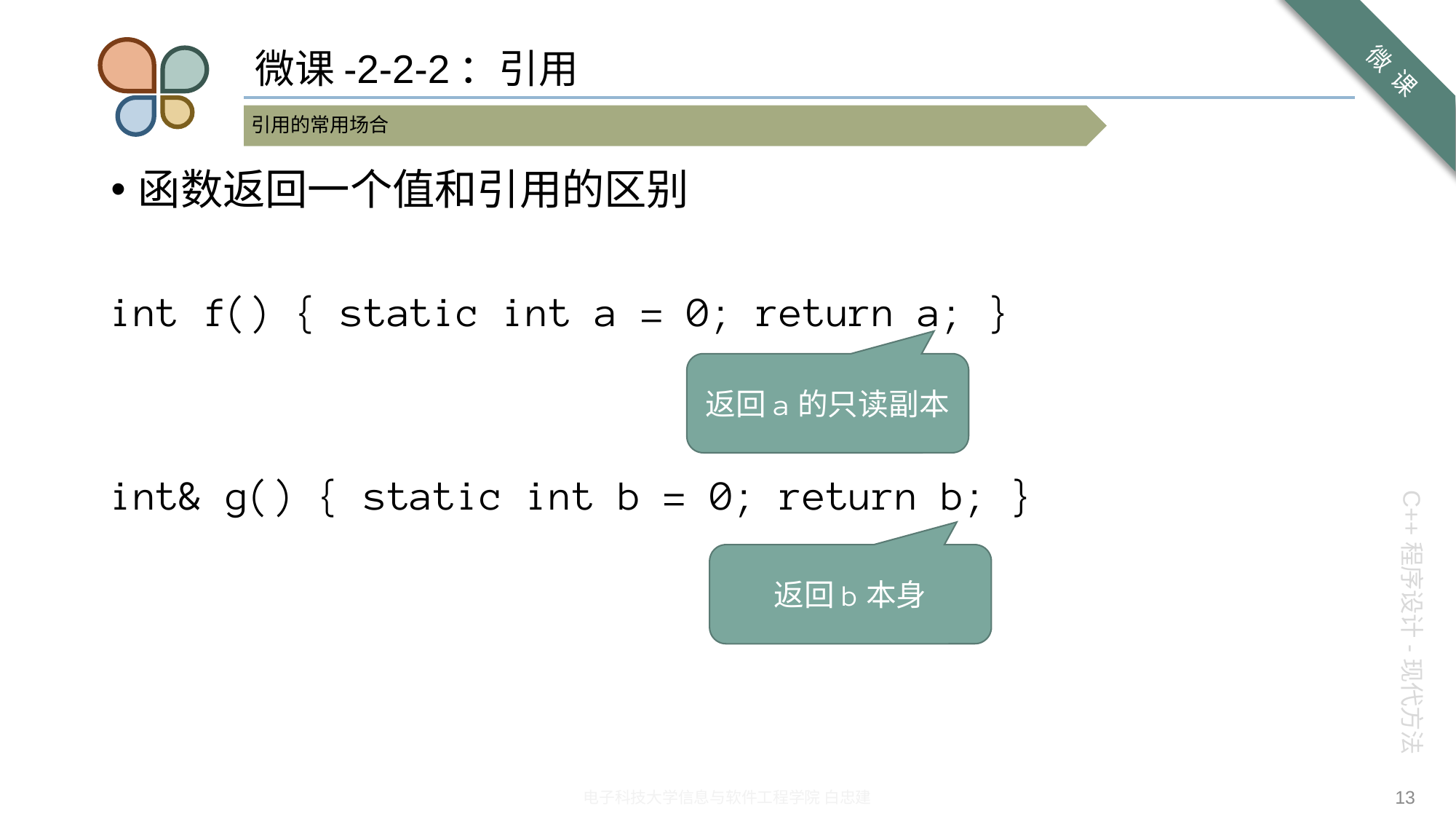

# 微课-2-2-2：引用
引用的常用场合
函数返回一个值和引用的区别

int f() { static int a = 0; return a; }

int& g() { static int b = 0; return b; }
返回a的只读副本
返回b本身
13